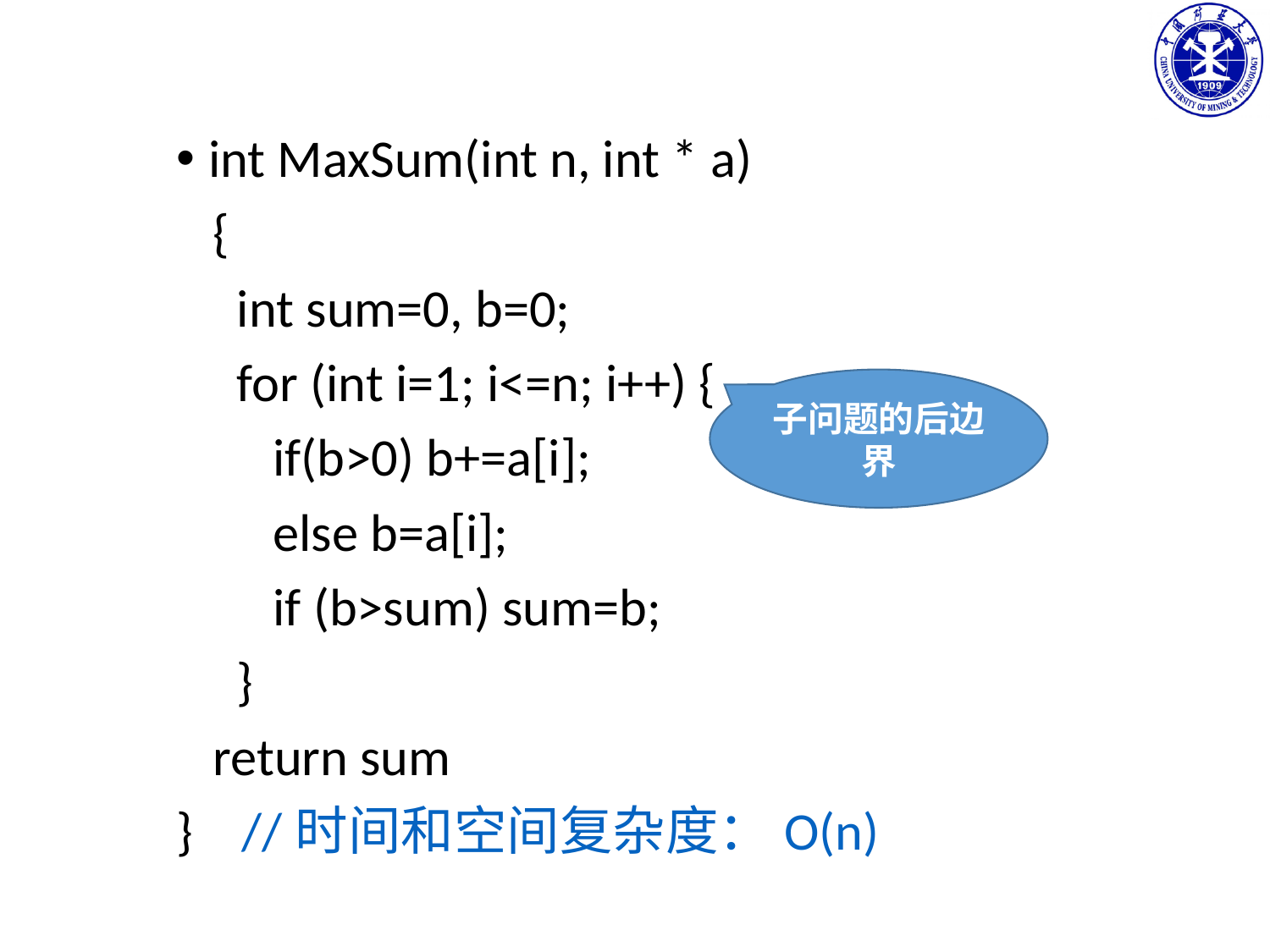

int MaxSum(int n, int * a)
   {
     int sum=0, b=0;
     for (int i=1; i<=n; i++) {
        if(b>0) b+=a[i];
        else b=a[i];
        if (b>sum) sum=b;
     }
   return sum
}    //时间和空间复杂度：O(n)
子问题的后边界